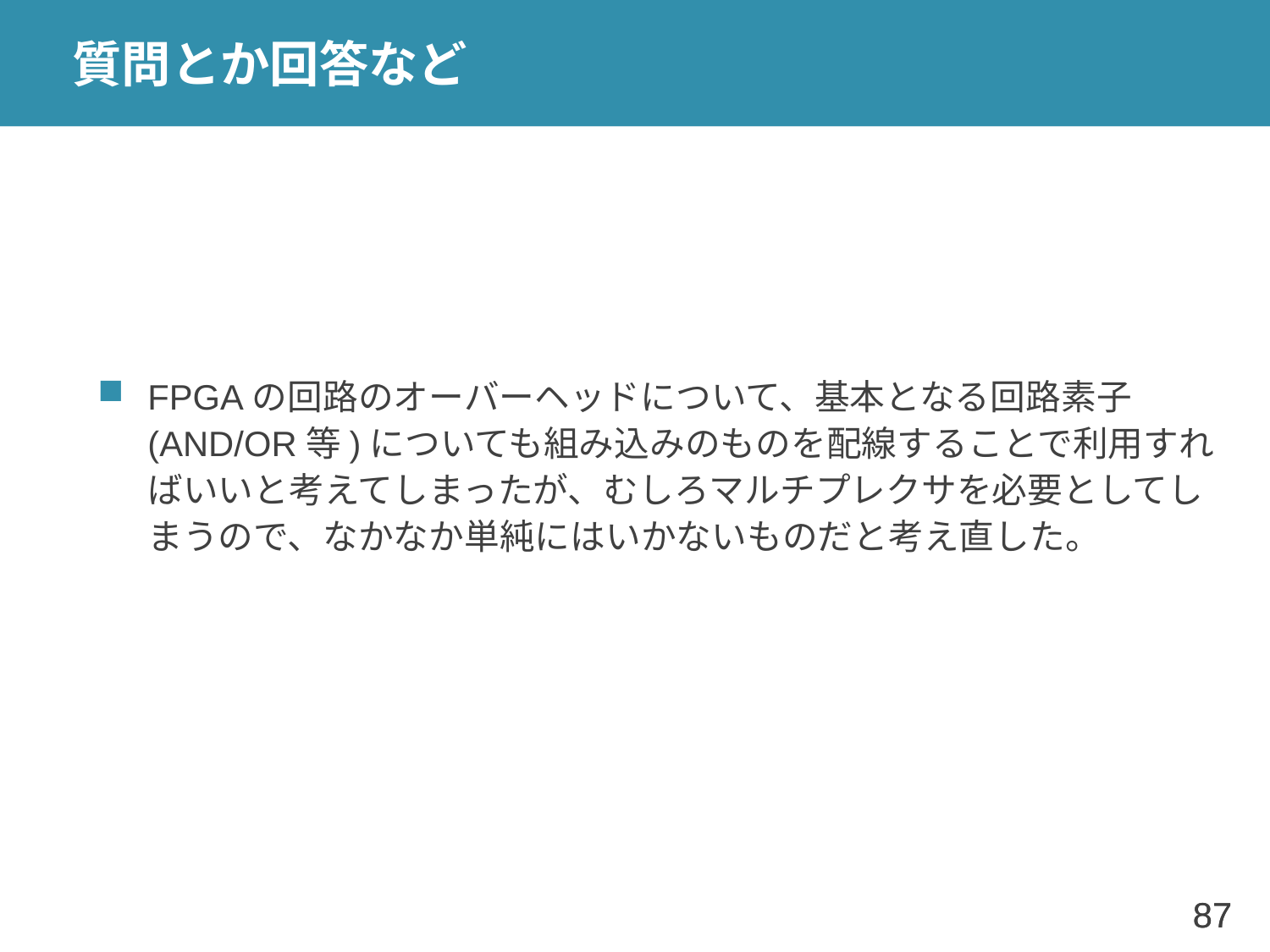

# 質問とか回答など
FPGAの回路のオーバーヘッドについて、基本となる回路素子(AND/OR等)についても組み込みのものを配線することで利用すればいいと考えてしまったが、むしろマルチプレクサを必要としてしまうので、なかなか単純にはいかないものだと考え直した。